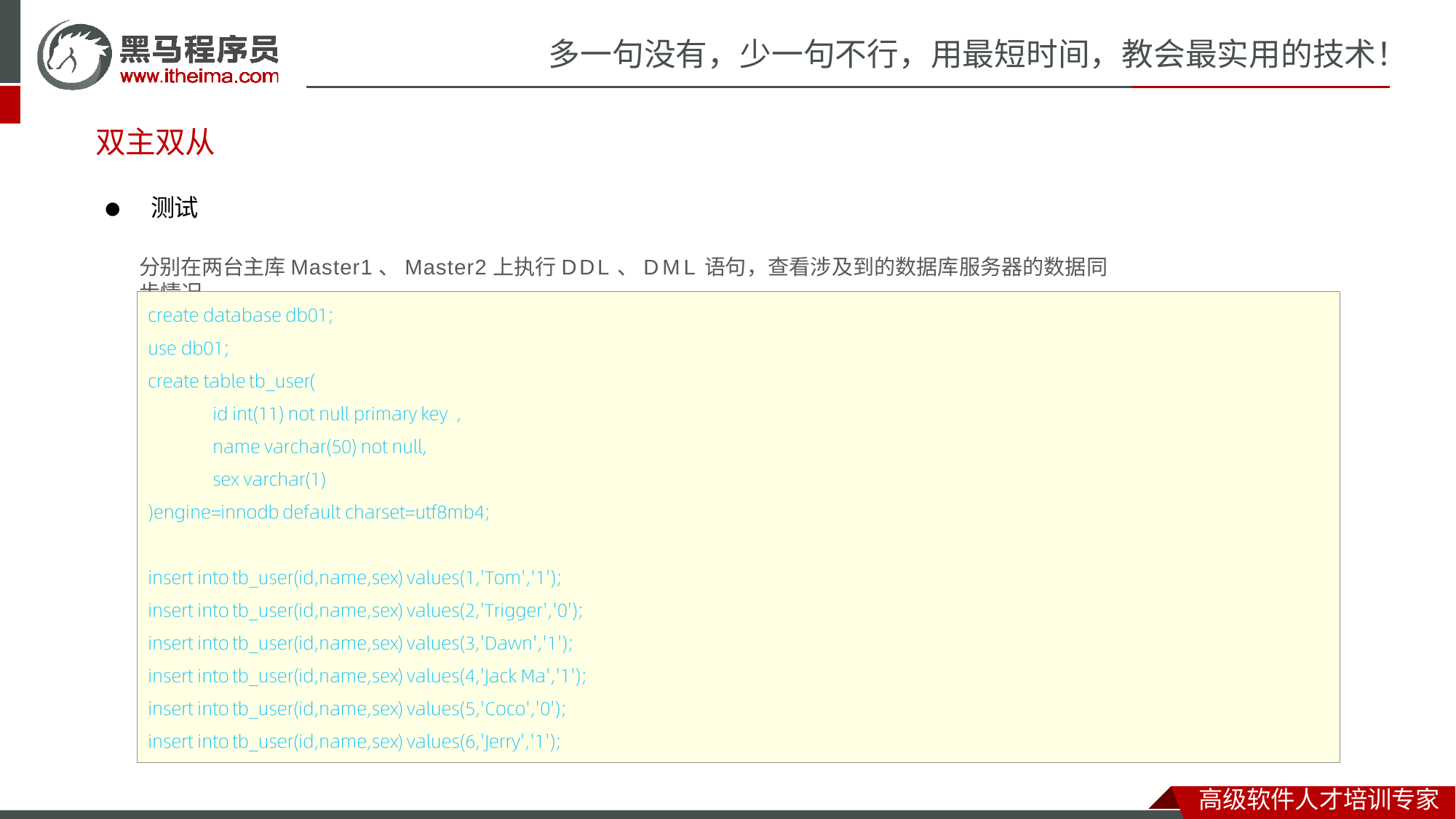

# 多一句没有，少一句不行，用最短时间，教会最实用的技术！

双主双从
⚫	测试

分别在两台主库Master1、Master2上执行DDL、DML语句，查看涉及到的数据库服务器的数据同步情况。

高级软件人才培训专家